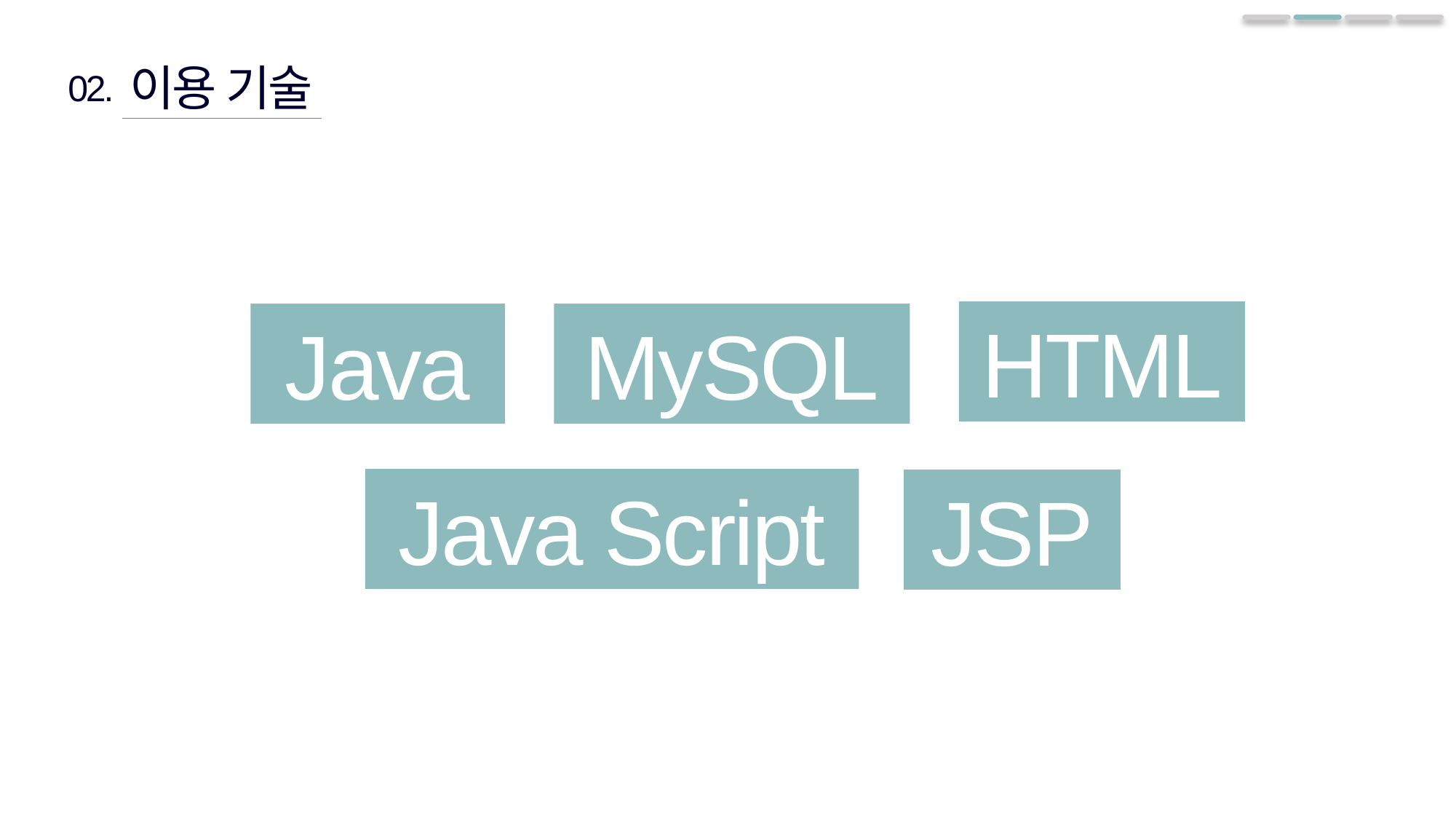

이용 기술
02.
HTML
Java
MySQL
Java Script
JSP